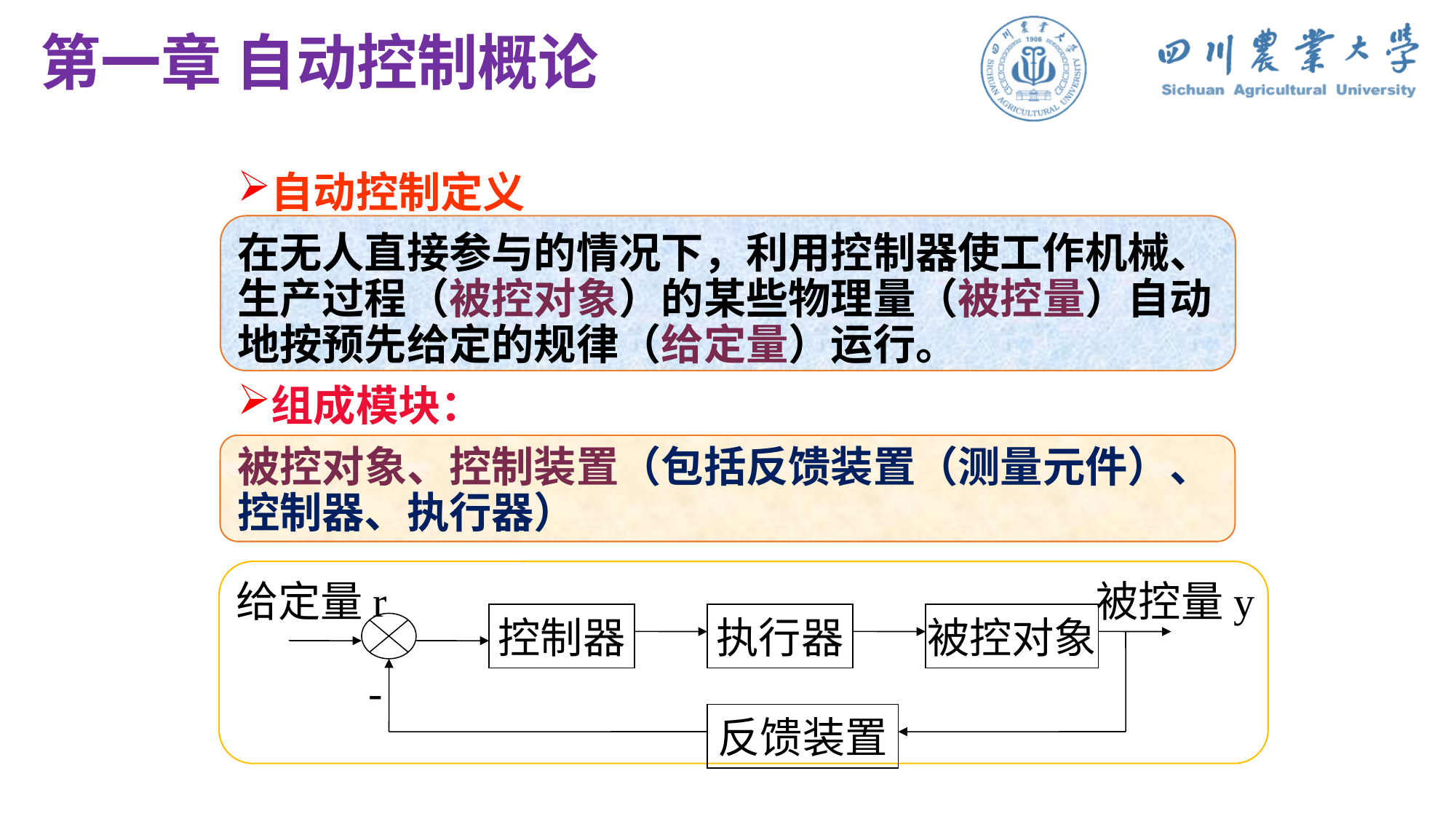

# 第一章 自动控制概论
自动控制定义
在无人直接参与的情况下，利用控制器使工作机械、生产过程（被控对象）的某些物理量（被控量）自动地按预先给定的规律（给定量）运行。
组成模块：
被控对象、控制装置（包括反馈装置（测量元件）、控制器、执行器）

给定量r
被控量y
控制器
执行器
被控对象

-

反馈装置